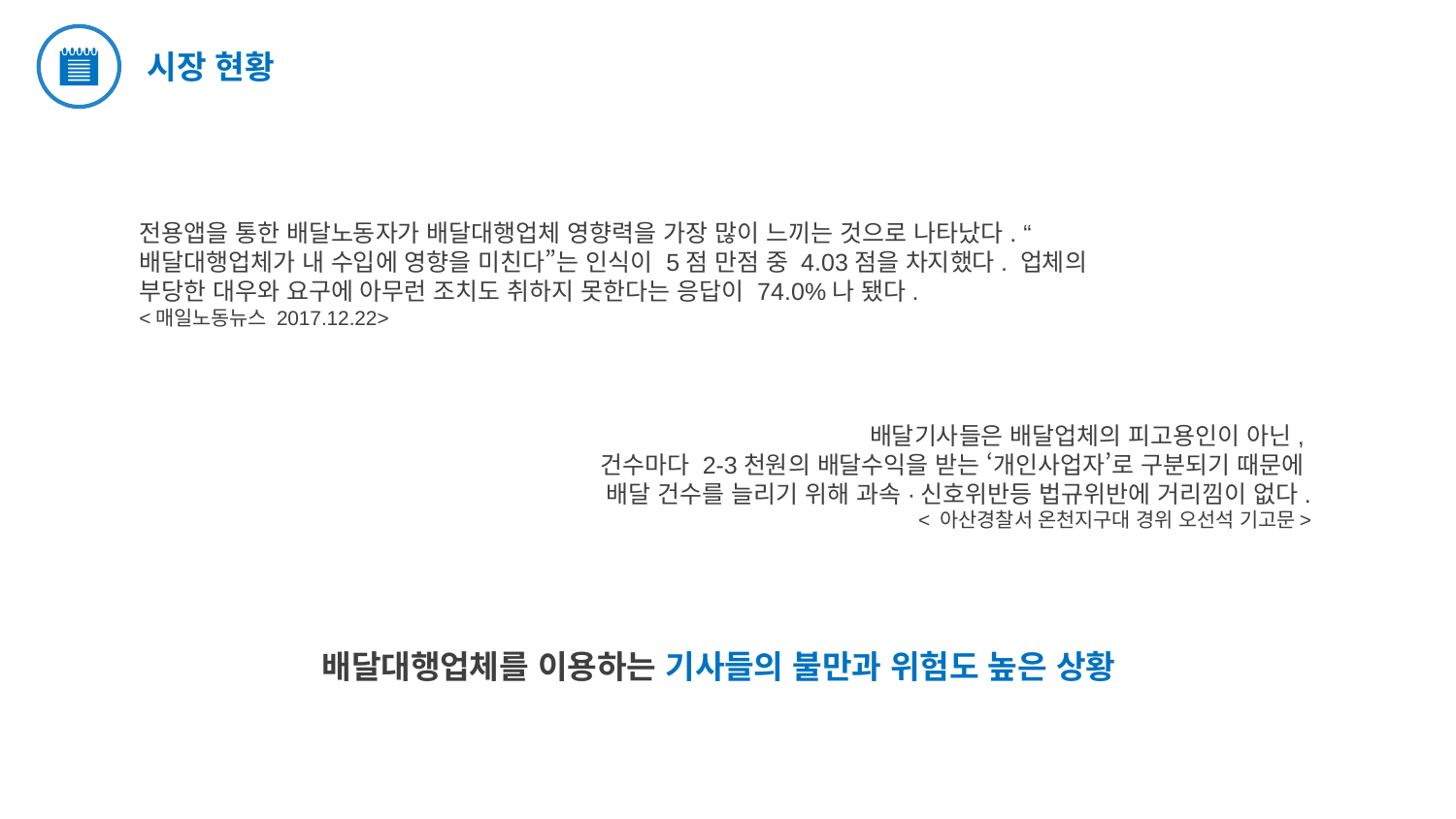

시장 현황

전용앱을 통한 배달노동자가 배달대행업체 영향력을 가장 많이 느끼는 것으로 나타났다. “배달대행업체가 내 수입에 영향을 미친다”는 인식이 5점 만점 중 4.03점을 차지했다. 업체의 부당한 대우와 요구에 아무런 조치도 취하지 못한다는 응답이 74.0%나 됐다.
<매일노동뉴스 2017.12.22>
배달기사들은 배달업체의 피고용인이 아닌,
건수마다 2-3천원의 배달수익을 받는 ‘개인사업자’로 구분되기 때문에
배달 건수를 늘리기 위해 과속·신호위반등 법규위반에 거리낌이 없다.
< 아산경찰서 온천지구대 경위 오선석 기고문>

배달대행업체를 이용하는 기사들의 불만과 위험도 높은 상황